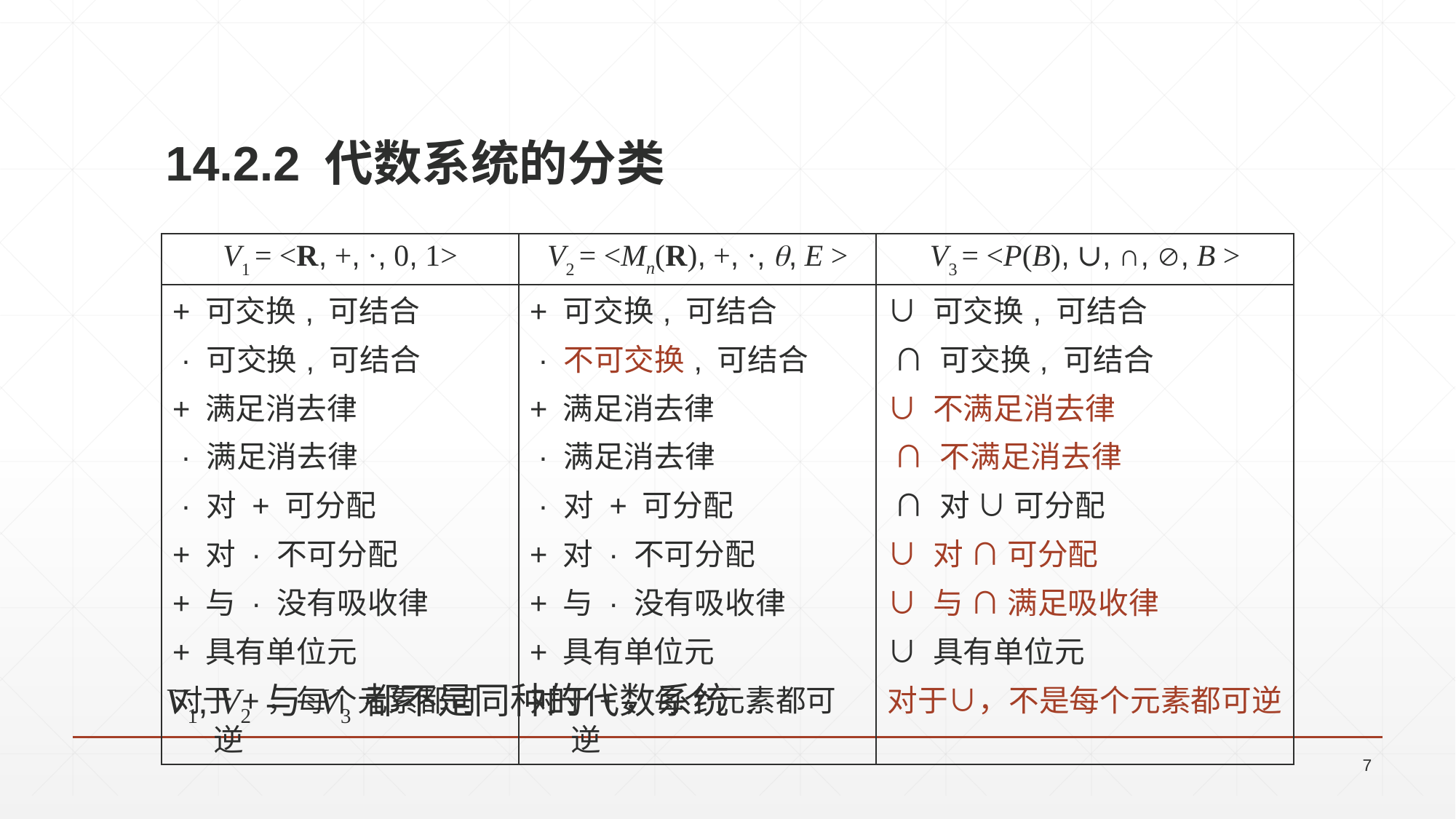

14.2.2 代数系统的分类
| V1 = <R, +, ·, 0, 1> | V2 = <Mn(R), +, ·, θ, E > | V3 = <P(B), ∪, ∩, ∅, B > |
| --- | --- | --- |
| + 可交换, 可结合 · 可交换, 可结合 + 满足消去律 · 满足消去律 · 对 + 可分配 + 对 · 不可分配 + 与 · 没有吸收律 + 具有单位元 对于+，每个元素都可逆 | + 可交换, 可结合 · 不可交换, 可结合 + 满足消去律 · 满足消去律 · 对 + 可分配 + 对 · 不可分配 + 与 · 没有吸收律 + 具有单位元 对于+，每个元素都可逆 | ∪ 可交换, 可结合 ∩ 可交换, 可结合 ∪ 不满足消去律 ∩ 不满足消去律 ∩ 对 ∪ 可分配 ∪ 对 ∩ 可分配 ∪ 与 ∩ 满足吸收律 ∪ 具有单位元 对于∪，不是每个元素都可逆 |
V1, V2 与 V3 都不是同种的代数系统 .
7